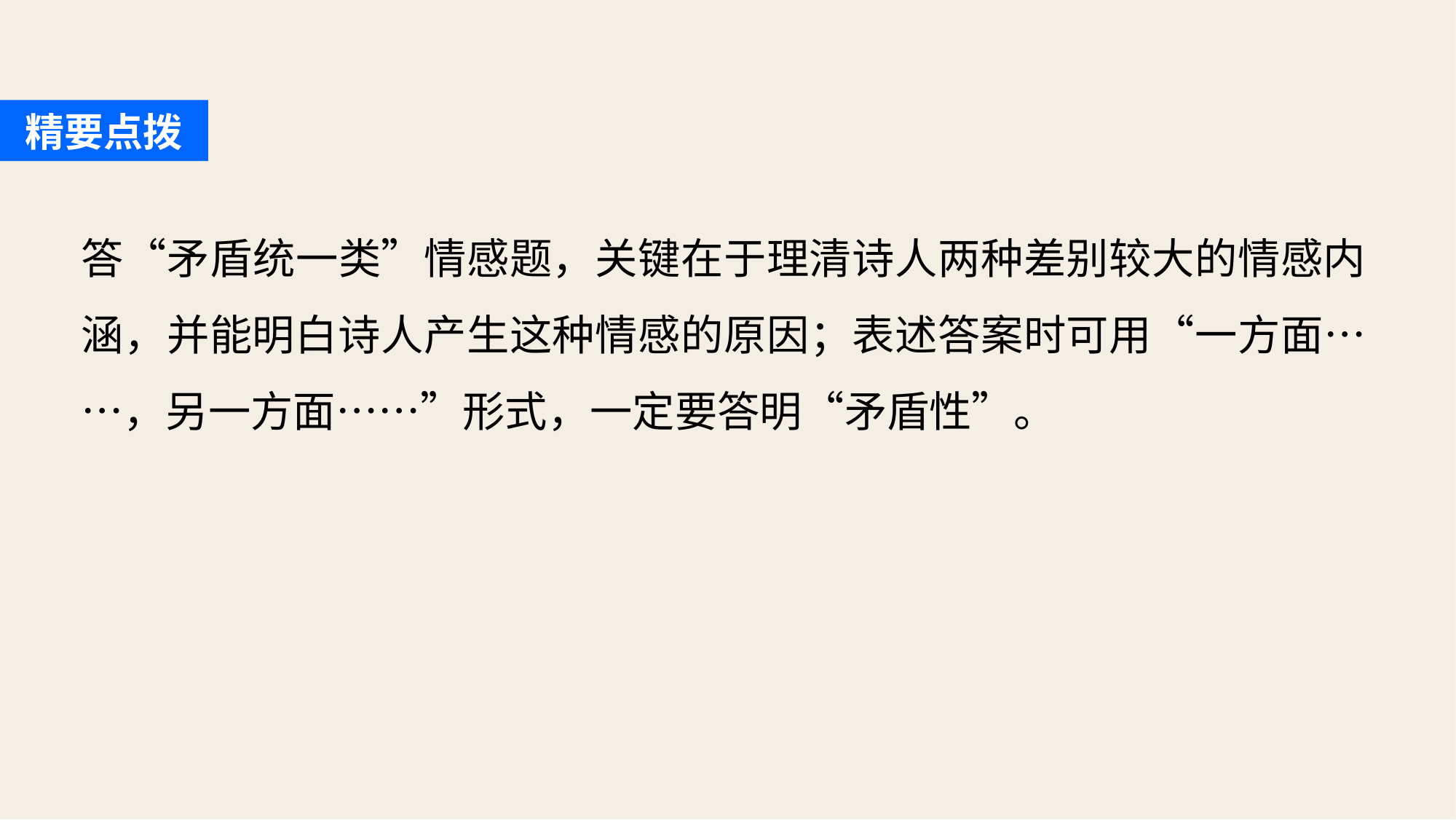

精要点拨
答“矛盾统一类”情感题，关键在于理清诗人两种差别较大的情感内涵，并能明白诗人产生这种情感的原因；表述答案时可用“一方面……，另一方面……”形式，一定要答明“矛盾性”。